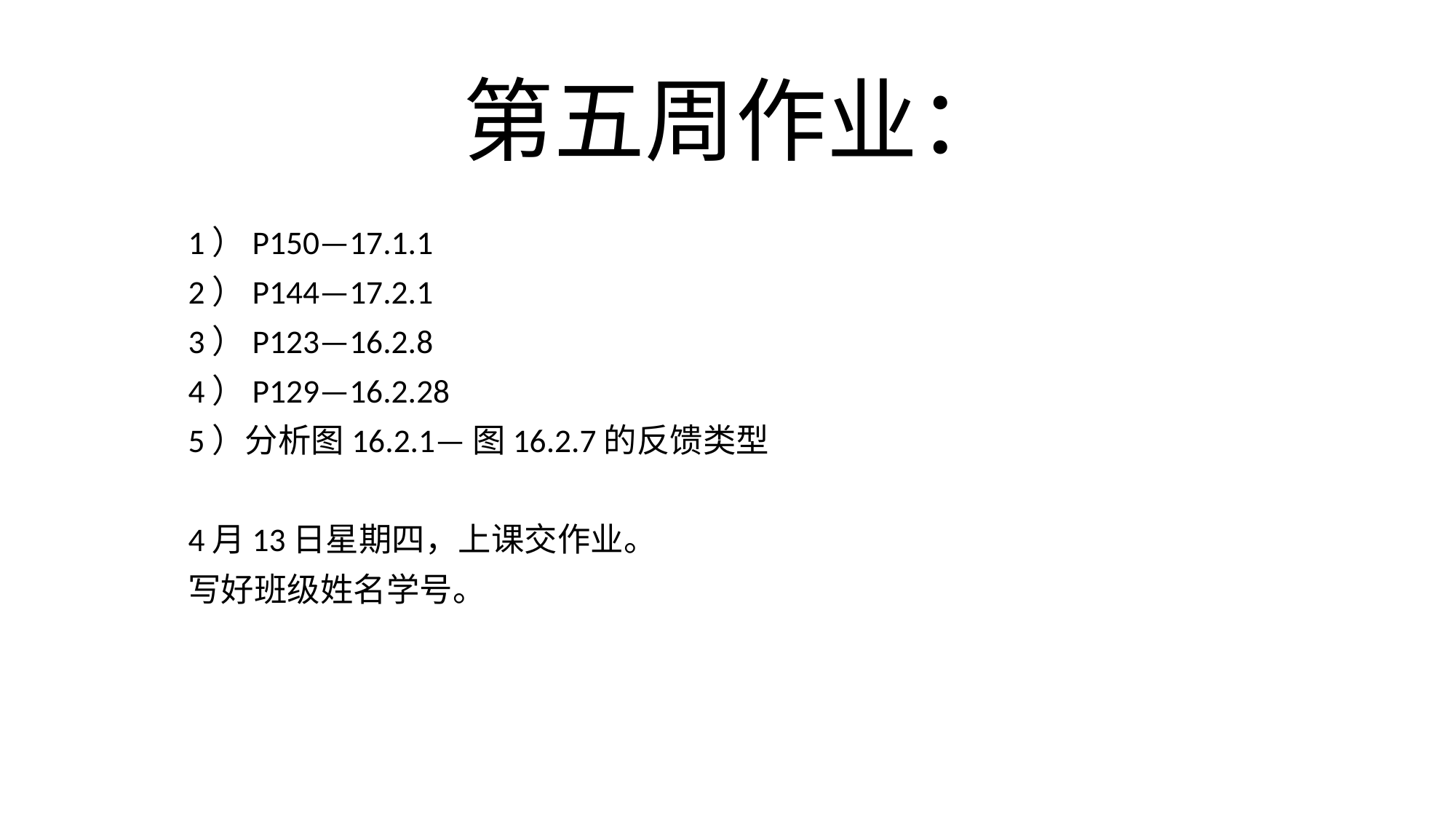

# 第五周作业：
1）P150—17.1.1
2）P144—17.2.1
3）P123—16.2.8
4）P129—16.2.28
5）分析图16.2.1—图16.2.7的反馈类型

4月13日星期四，上课交作业。
写好班级姓名学号。